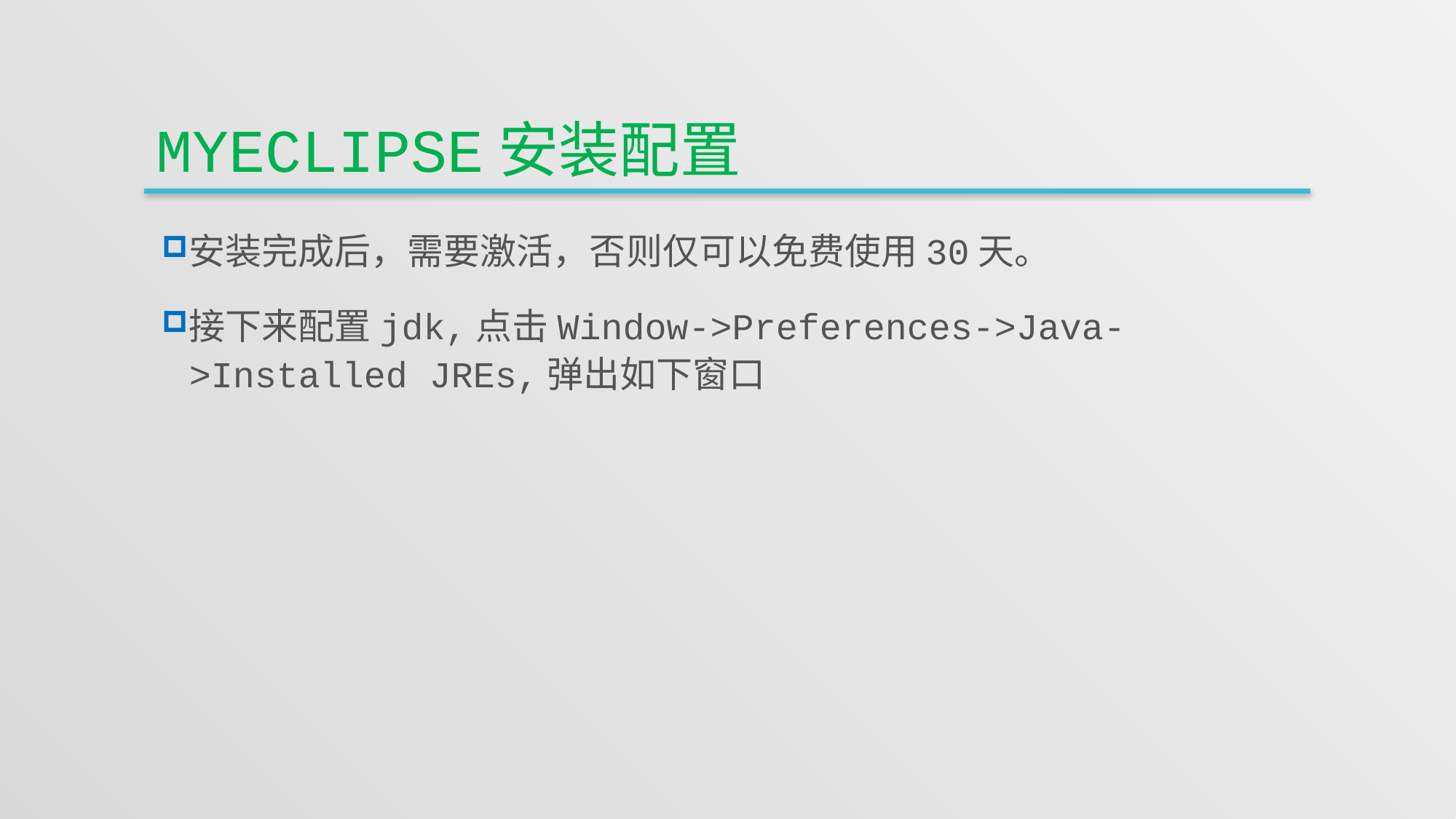

# Myeclipse安装配置
安装完成后，需要激活，否则仅可以免费使用30天。
接下来配置jdk,点击Window->Preferences->Java->Installed JREs,弹出如下窗口